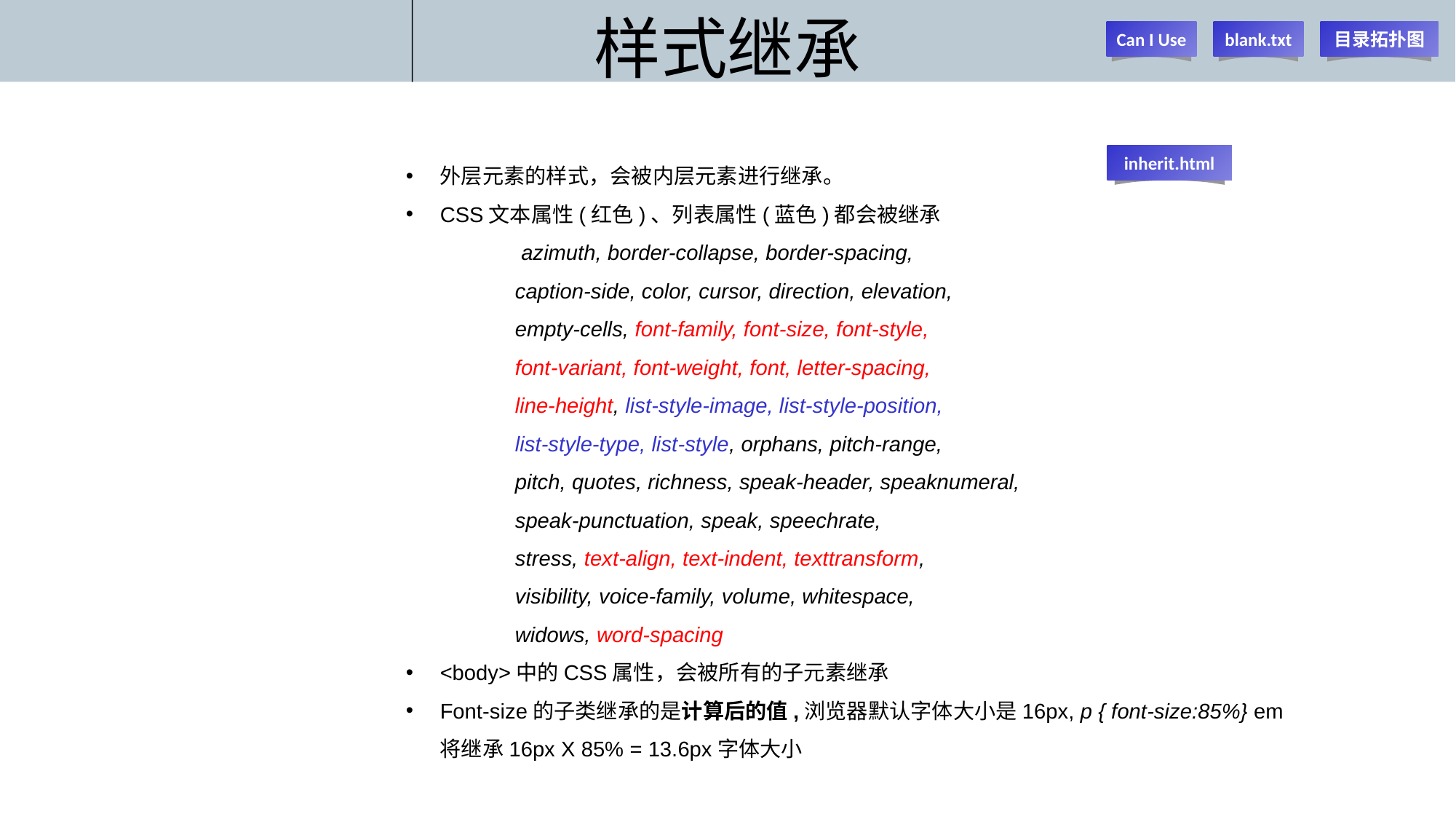

# 样式继承
Can I Use

blank.txt

目录拓扑图

外层元素的样式，会被内层元素进行继承。
CSS文本属性(红色)、列表属性(蓝色)都会被继承
	 azimuth, border-collapse, border-spacing,
	caption-side, color, cursor, direction, elevation,
	empty-cells, font-family, font-size, font-style,
	font-variant, font-weight, font, letter-spacing,
	line-height, list-style-image, list-style-position,
	list-style-type, list-style, orphans, pitch-range,
	pitch, quotes, richness, speak-header, speaknumeral,
	speak-punctuation, speak, speechrate,
	stress, text-align, text-indent, texttransform,
	visibility, voice-family, volume, whitespace,
	widows, word-spacing
<body>中的CSS属性，会被所有的子元素继承
Font-size的子类继承的是计算后的值,浏览器默认字体大小是16px, p { font-size:85%} em将继承16px X 85% = 13.6px字体大小
inherit.html